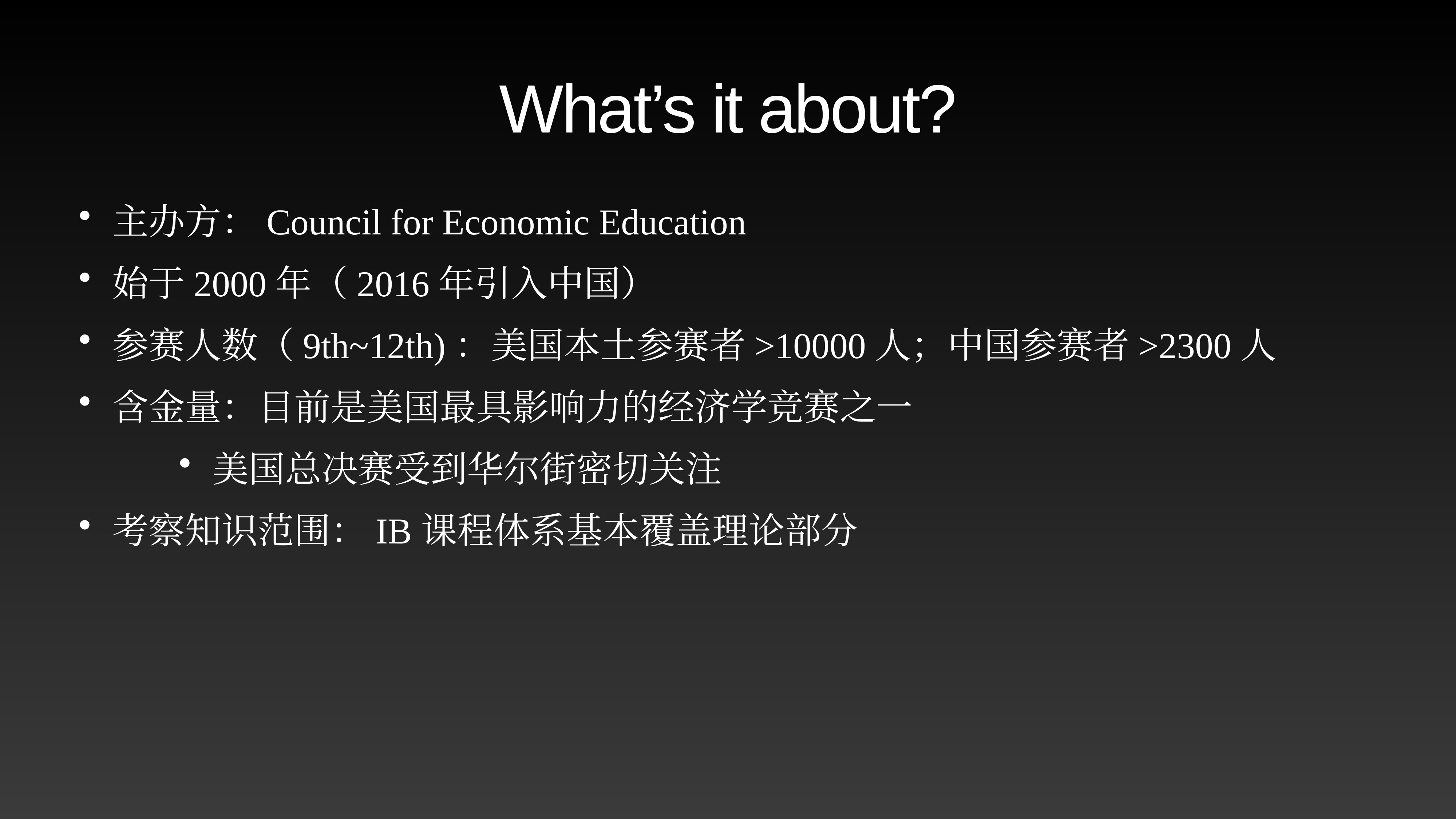

# What’s it about?
主办方：Council for Economic Education
始于2000年（2016年引入中国）
参赛人数（9th~12th)：美国本土参赛者>10000人；中国参赛者>2300人
含金量：目前是美国最具影响力的经济学竞赛之一
美国总决赛受到华尔街密切关注
考察知识范围：IB课程体系基本覆盖理论部分